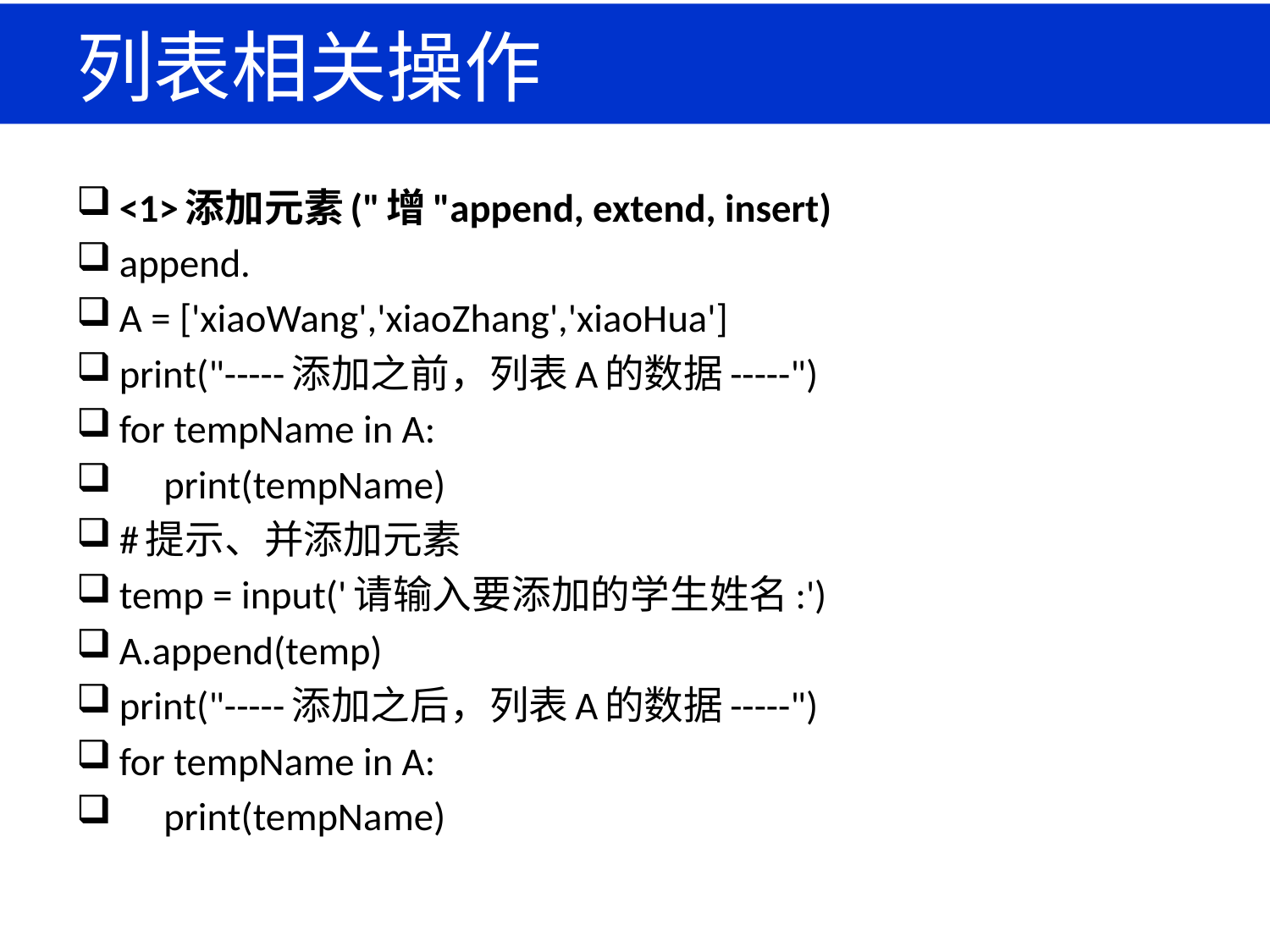

# 列表相关操作
<1>添加元素("增"append, extend, insert)
append.
A = ['xiaoWang','xiaoZhang','xiaoHua']
print("-----添加之前，列表A的数据-----")
for tempName in A:
     print(tempName)
#提示、并添加元素
temp = input('请输入要添加的学生姓名:')
A.append(temp)
print("-----添加之后，列表A的数据-----")
for tempName in A:
     print(tempName)